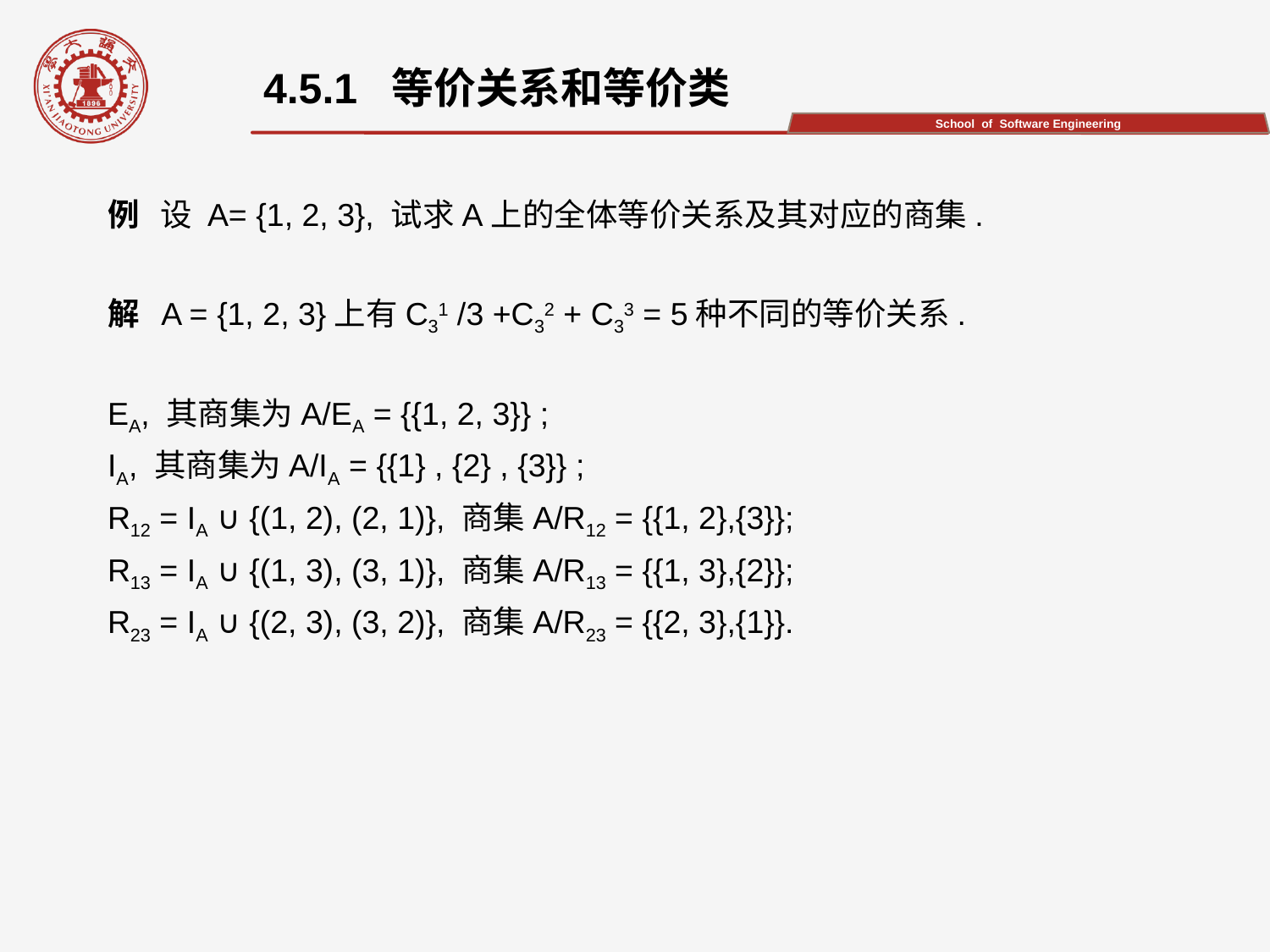

4.5.1  等价关系和等价类
例   设 A= {1, 2, 3}, 试求A上的全体等价关系及其对应的商集.

解  A = {1, 2, 3}上有C31 /3 +C32 + C33 = 5种不同的等价关系.

EA, 其商集为A/EA = {{1, 2, 3}} ;
IA, 其商集为A/IA = {{1} , {2} , {3}} ;
R12 = IA ∪ {(1, 2), (2, 1)}, 商集A/R12 = {{1, 2},{3}};
R13 = IA ∪ {(1, 3), (3, 1)}, 商集A/R13 = {{1, 3},{2}};
R23 = IA ∪ {(2, 3), (3, 2)}, 商集A/R23 = {{2, 3},{1}}.